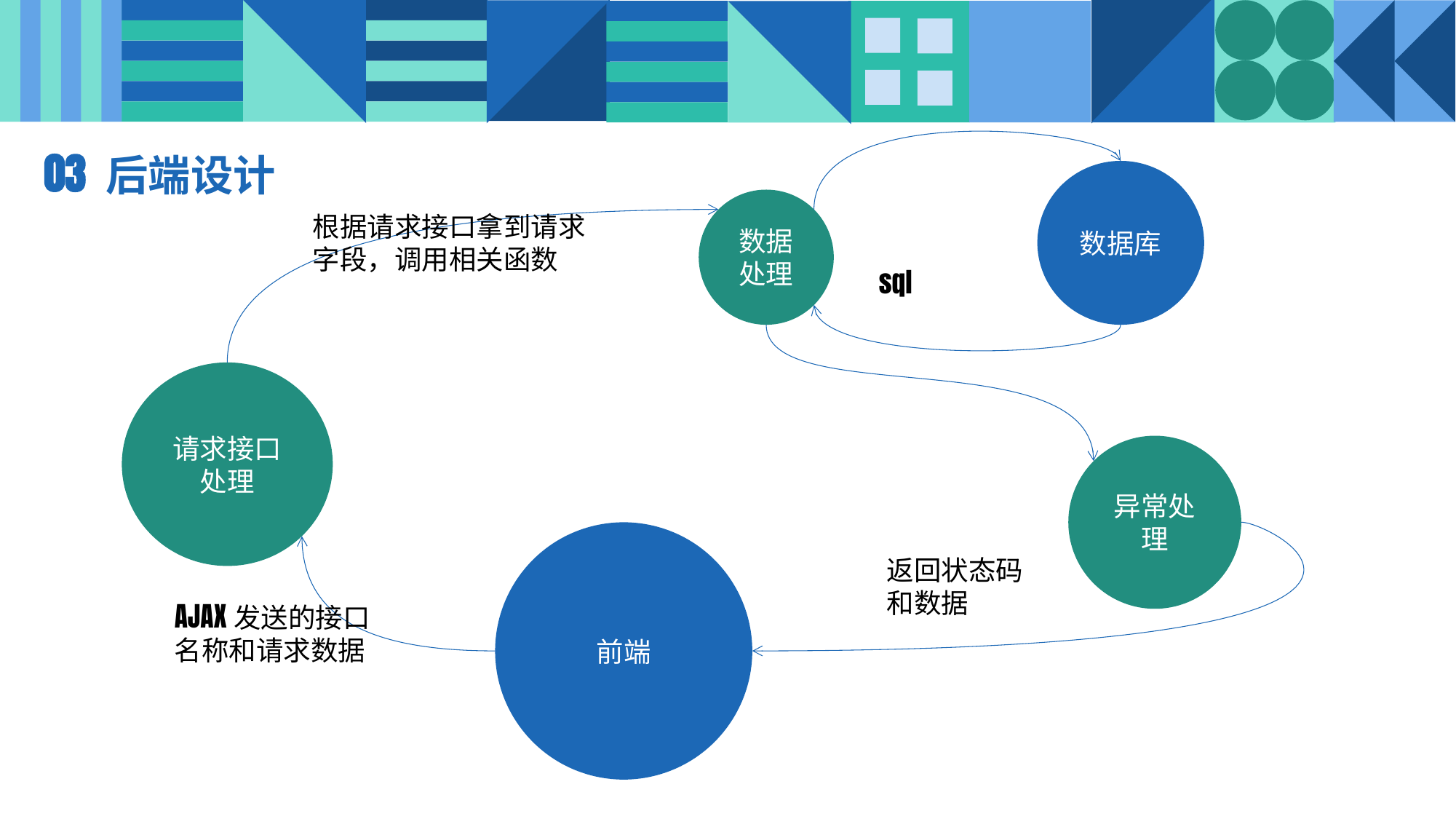

03 后端设计
数据库
数据处理
根据请求接口拿到请求字段，调用相关函数
sql
请求接口处理
异常处理
前端
返回状态码和数据
AJAX发送的接口名称和请求数据